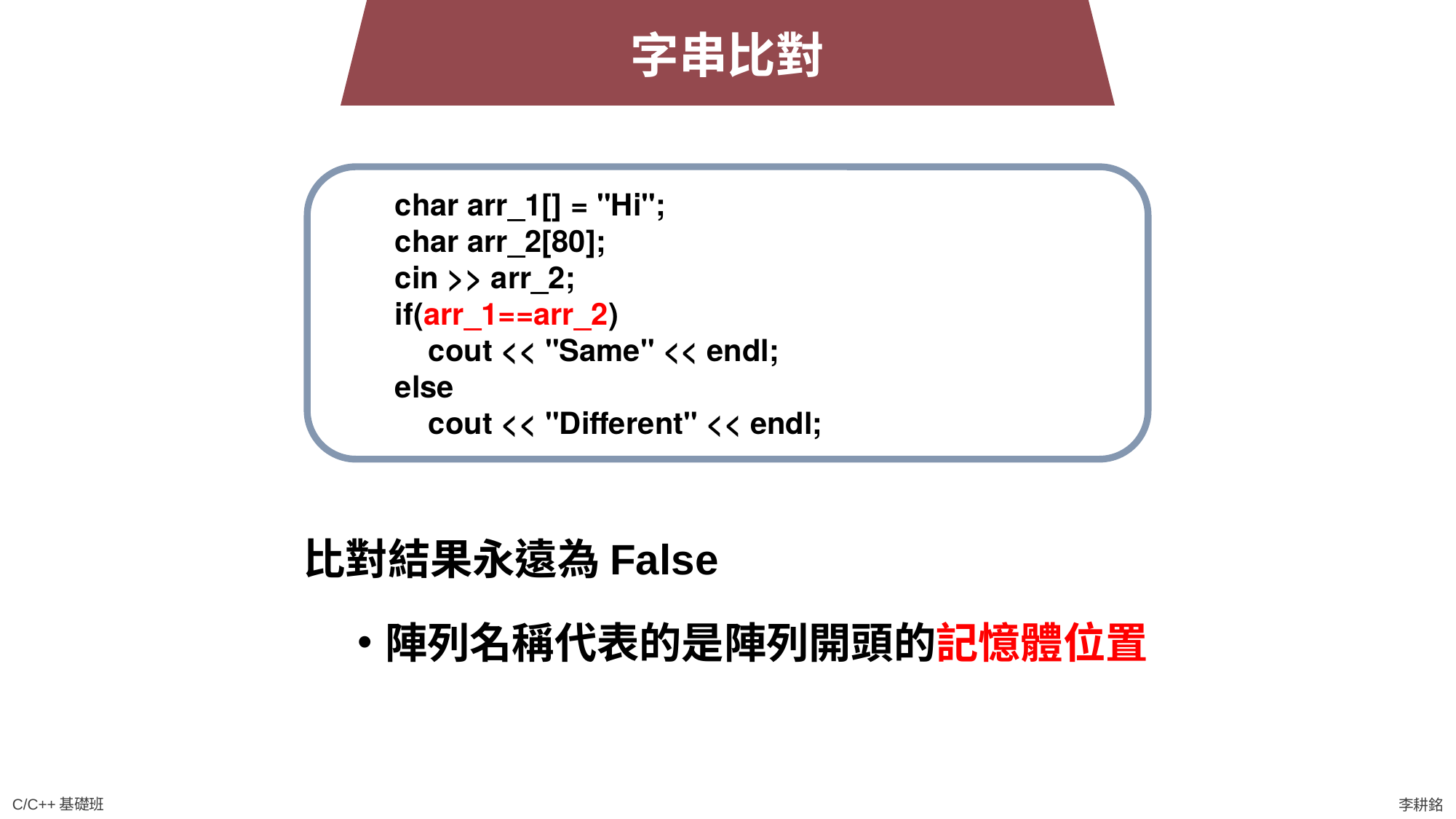

字串比對
 char arr_1[] = "Hi";
 char arr_2[80];
 cin >> arr_2;
 if(arr_1==arr_2)
     cout << "Same" << endl;
 else
     cout << "Different" << endl;
比對結果永遠為False
陣列名稱代表的是陣列開頭的記憶體位置
C/C++基礎班
李耕銘